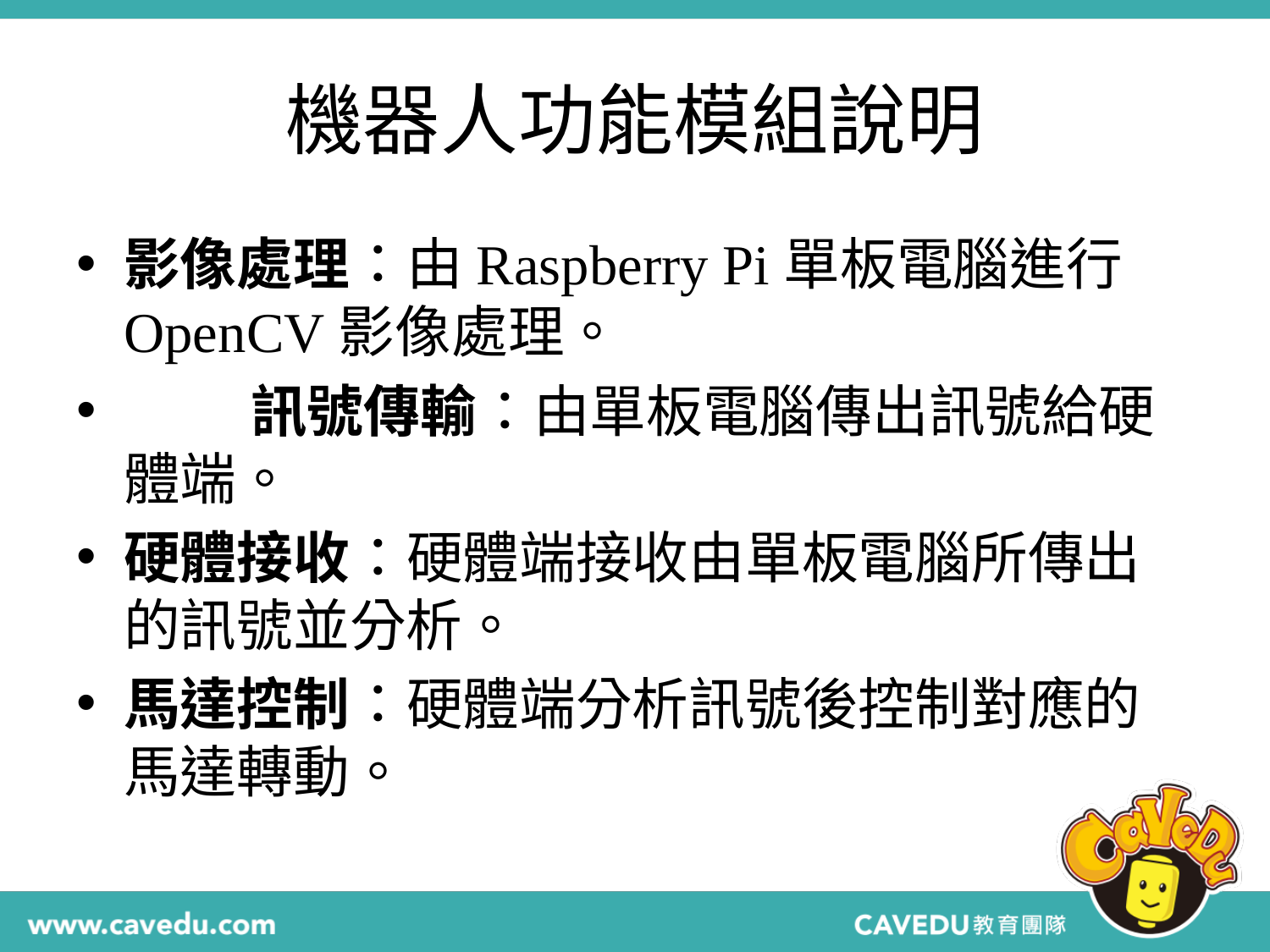

# 機器人功能模組說明
影像處理：由Raspberry Pi單板電腦進行OpenCV影像處理。
	訊號傳輸：由單板電腦傳出訊號給硬體端。
硬體接收：硬體端接收由單板電腦所傳出的訊號並分析。
馬達控制：硬體端分析訊號後控制對應的馬達轉動。